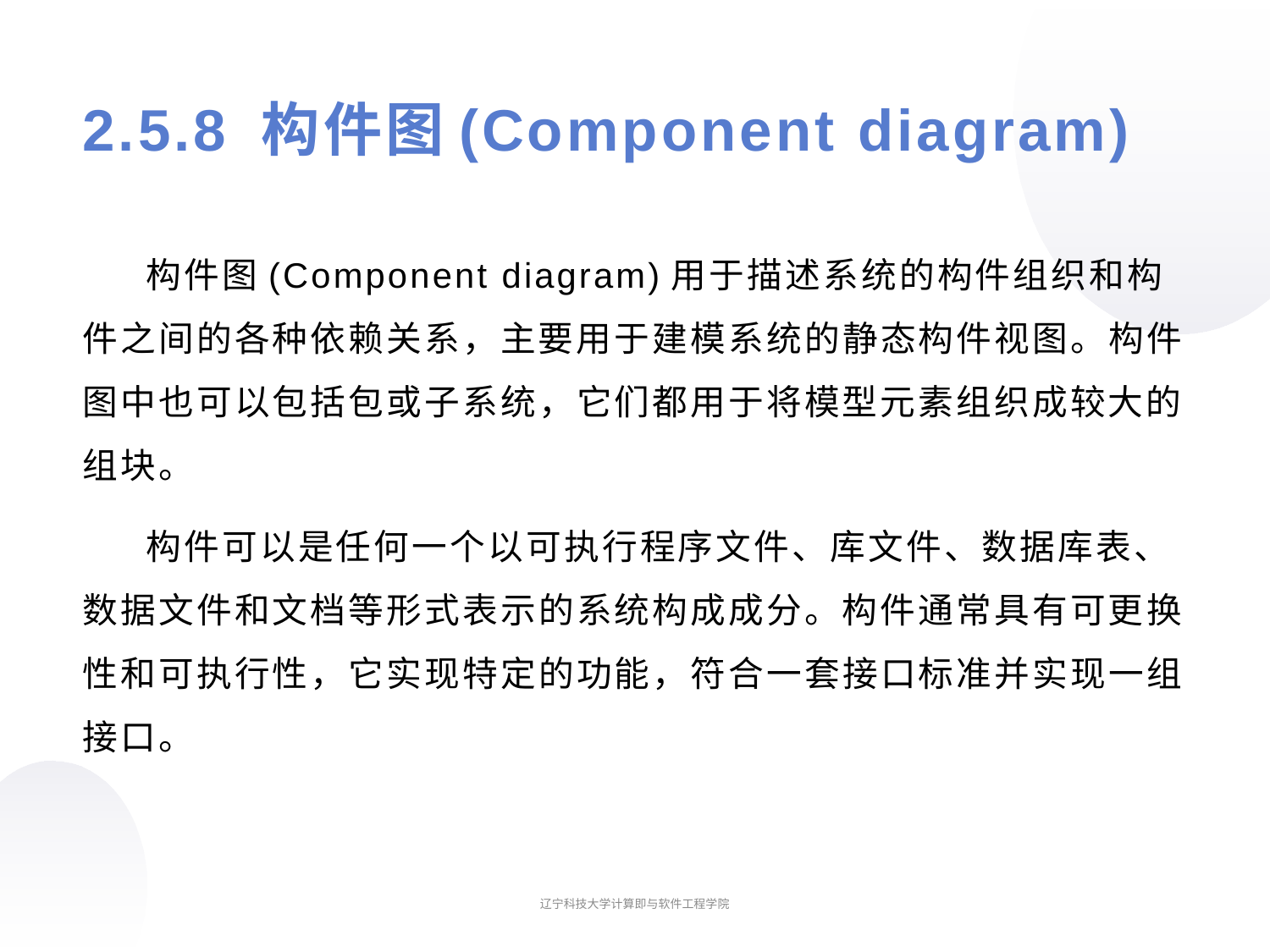

# 2.5.8 构件图(Component diagram)
构件图(Component diagram)用于描述系统的构件组织和构件之间的各种依赖关系，主要用于建模系统的静态构件视图。构件图中也可以包括包或子系统，它们都用于将模型元素组织成较大的组块。
构件可以是任何一个以可执行程序文件、库文件、数据库表、数据文件和文档等形式表示的系统构成成分。构件通常具有可更换性和可执行性，它实现特定的功能，符合一套接口标准并实现一组接口。

辽宁科技大学计算即与软件工程学院
91